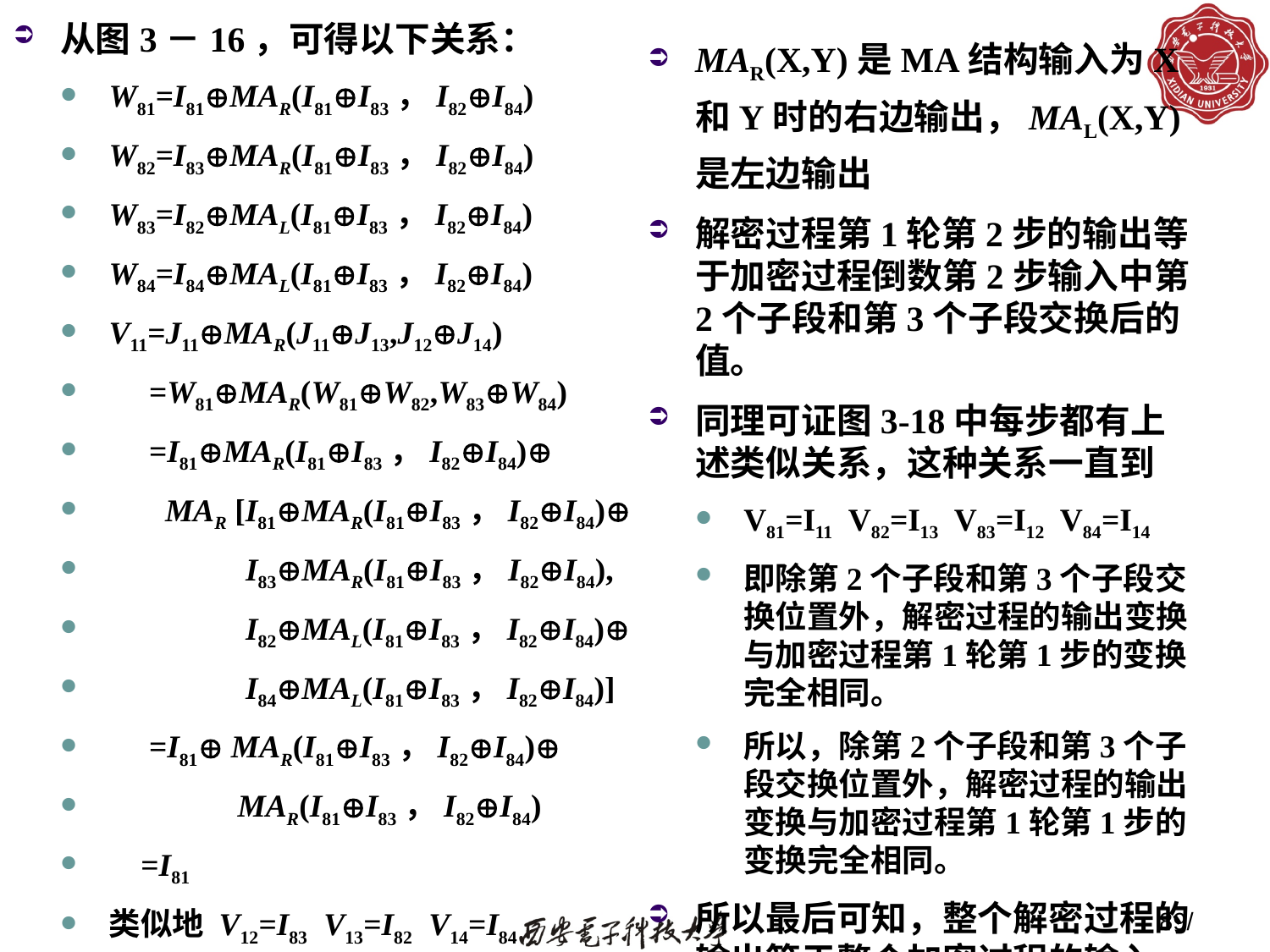

从图3－16，可得以下关系：
W81=I81⊕MAR(I81⊕I83，I82⊕I84)
W82=I83⊕MAR(I81⊕I83，I82⊕I84)
W83=I82⊕MAL(I81⊕I83，I82⊕I84)
W84=I84⊕MAL(I81⊕I83，I82⊕I84)
V11=J11⊕MAR(J11⊕J13,J12⊕J14)
     =W81⊕MAR(W81⊕W82,W83⊕W84)
     =I81⊕MAR(I81⊕I83，I82⊕I84)⊕
       MAR [I81⊕MAR(I81⊕I83，I82⊕I84)⊕
                 I83⊕MAR(I81⊕I83，I82⊕I84),
                 I82⊕MAL(I81⊕I83，I82⊕I84)⊕
                 I84⊕MAL(I81⊕I83，I82⊕I84)]
     =I81⊕ MAR(I81⊕I83，I82⊕I84)⊕
                MAR(I81⊕I83，I82⊕I84)
    =I81
类似地 V12=I83  V13=I82  V14=I84
MAR(X,Y)是MA结构输入为X和Y时的右边输出，MAL(X,Y)是左边输出
解密过程第1轮第2步的输出等于加密过程倒数第2步输入中第2个子段和第3个子段交换后的值。
同理可证图3-18中每步都有上述类似关系，这种关系一直到
V81=I11  V82=I13  V83=I12  V84=I14
即除第2个子段和第3个子段交换位置外，解密过程的输出变换与加密过程第1轮第1步的变换完全相同。
所以，除第2个子段和第3个子段交换位置外，解密过程的输出变换与加密过程第1轮第1步的变换完全相同。
所以最后可知，整个解密过程的输出等于整个加密过程的输入
89/